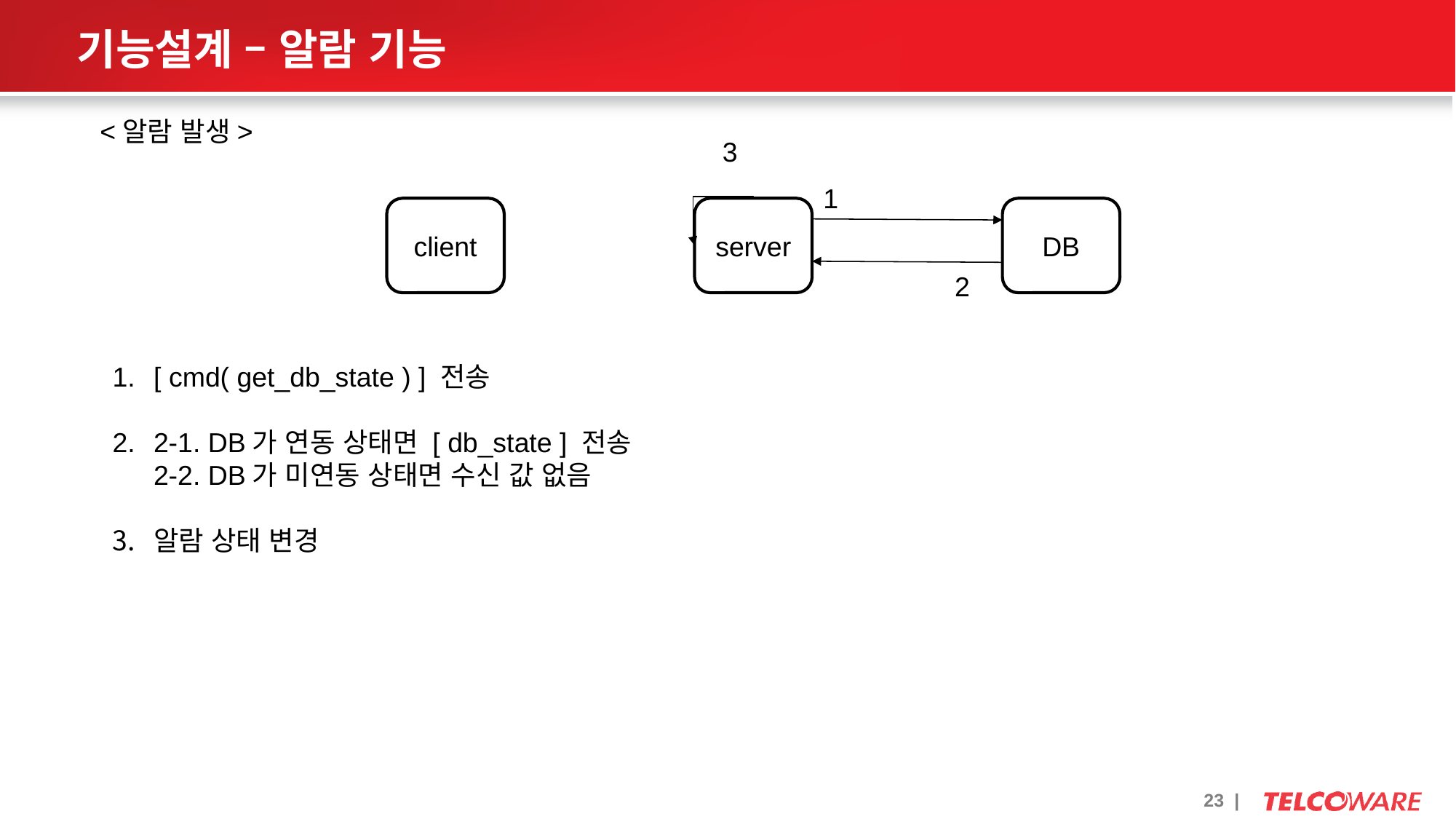

기능설계 – 알람 기능
<알람 발생>
3
1
client
server
DB
2
[ cmd( get_db_state ) ] 전송
2-1. DB가 연동 상태면 [ db_state ] 전송
2-2. DB가 미연동 상태면 수신 값 없음
알람 상태 변경